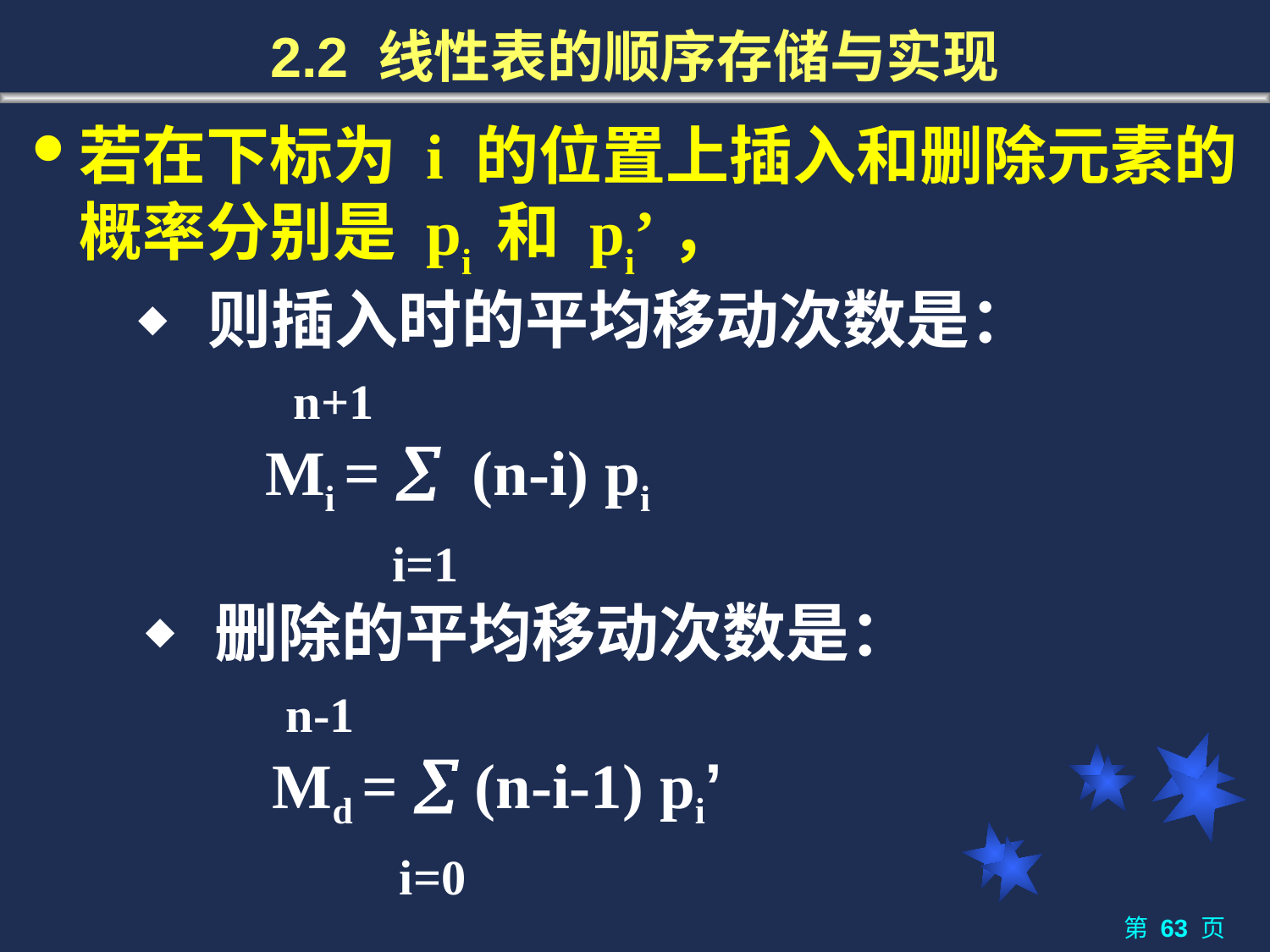

# 2.2 线性表的顺序存储与实现
若在下标为 i 的位置上插入和删除元素的概率分别是 pi 和 pi’，
 则插入时的平均移动次数是：
       n+1
        Mi = ∑  (n-i) pi
                i=1
 删除的平均移动次数是：
        n-1
        Md = ∑ (n-i-1) pi’
                i=0
第 63 页